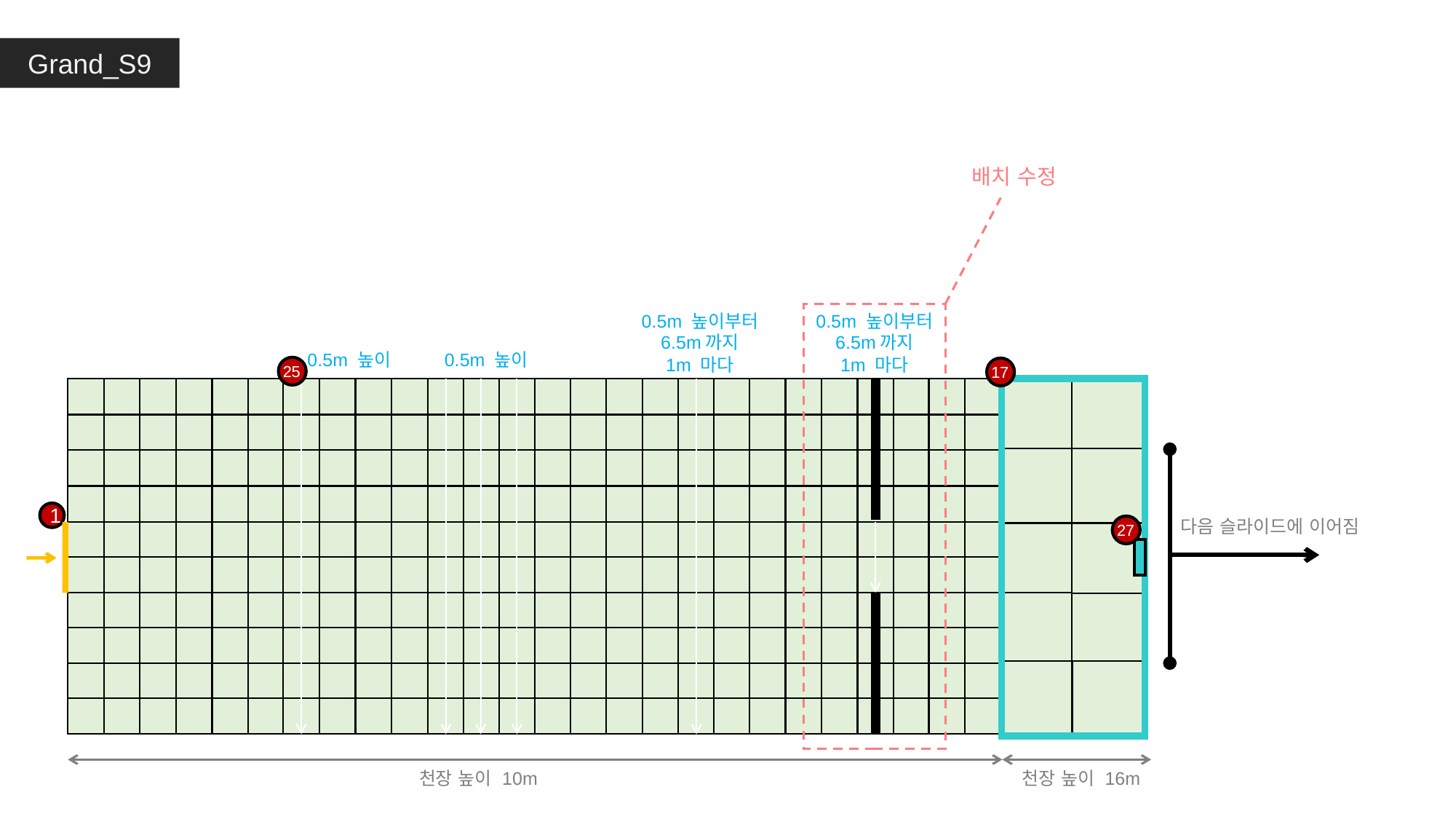

Grand_S9
배치 수정
0.5m 높이부터
6.5m까지
1m 마다
0.5m 높이부터
6.5m까지
1m 마다
0.5m 높이
0.5m 높이
25

17

1
다음 슬라이드에 이어짐
27

천장 높이 10m
천장 높이 16m